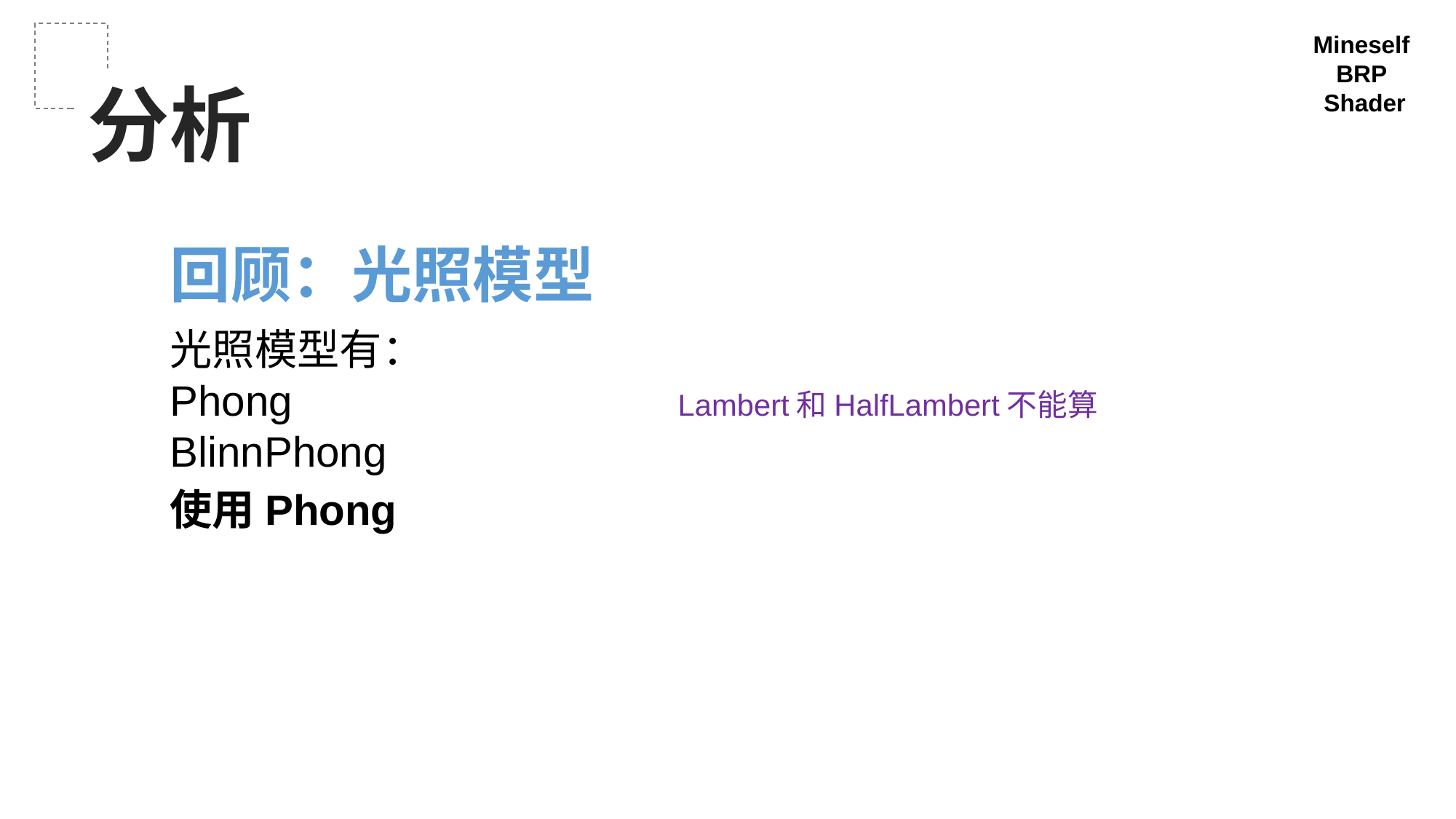

Mineself
BRP
Shader

分析
回顾：光照模型
光照模型有：
Phong
BlinnPhong
Lambert和HalfLambert不能算
使用Phong